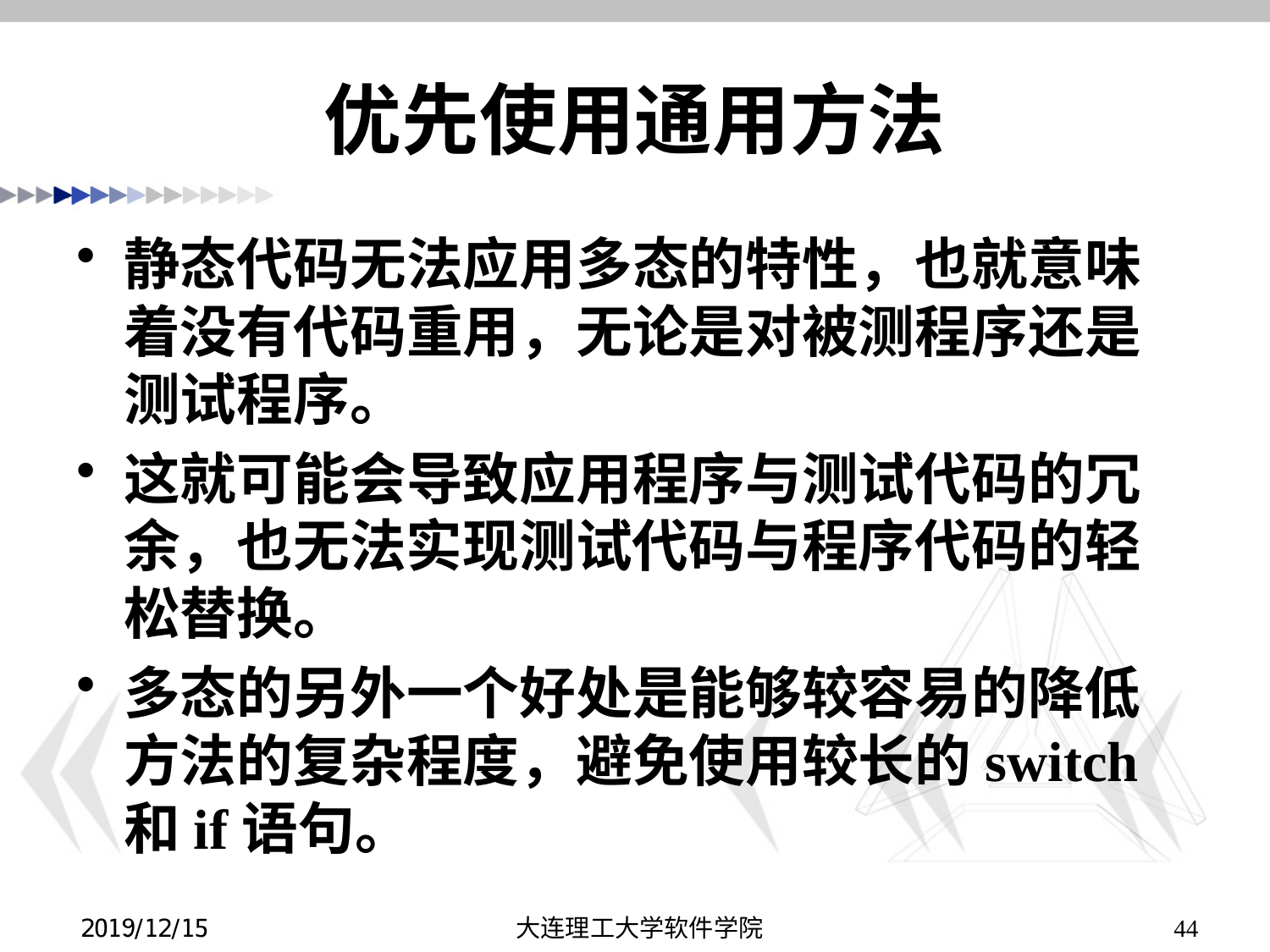

# 优先使用通用方法
静态代码无法应用多态的特性，也就意味着没有代码重用，无论是对被测程序还是测试程序。
这就可能会导致应用程序与测试代码的冗余，也无法实现测试代码与程序代码的轻松替换。
多态的另外一个好处是能够较容易的降低方法的复杂程度，避免使用较长的switch和if语句。
2019/12/15
大连理工大学软件学院
44